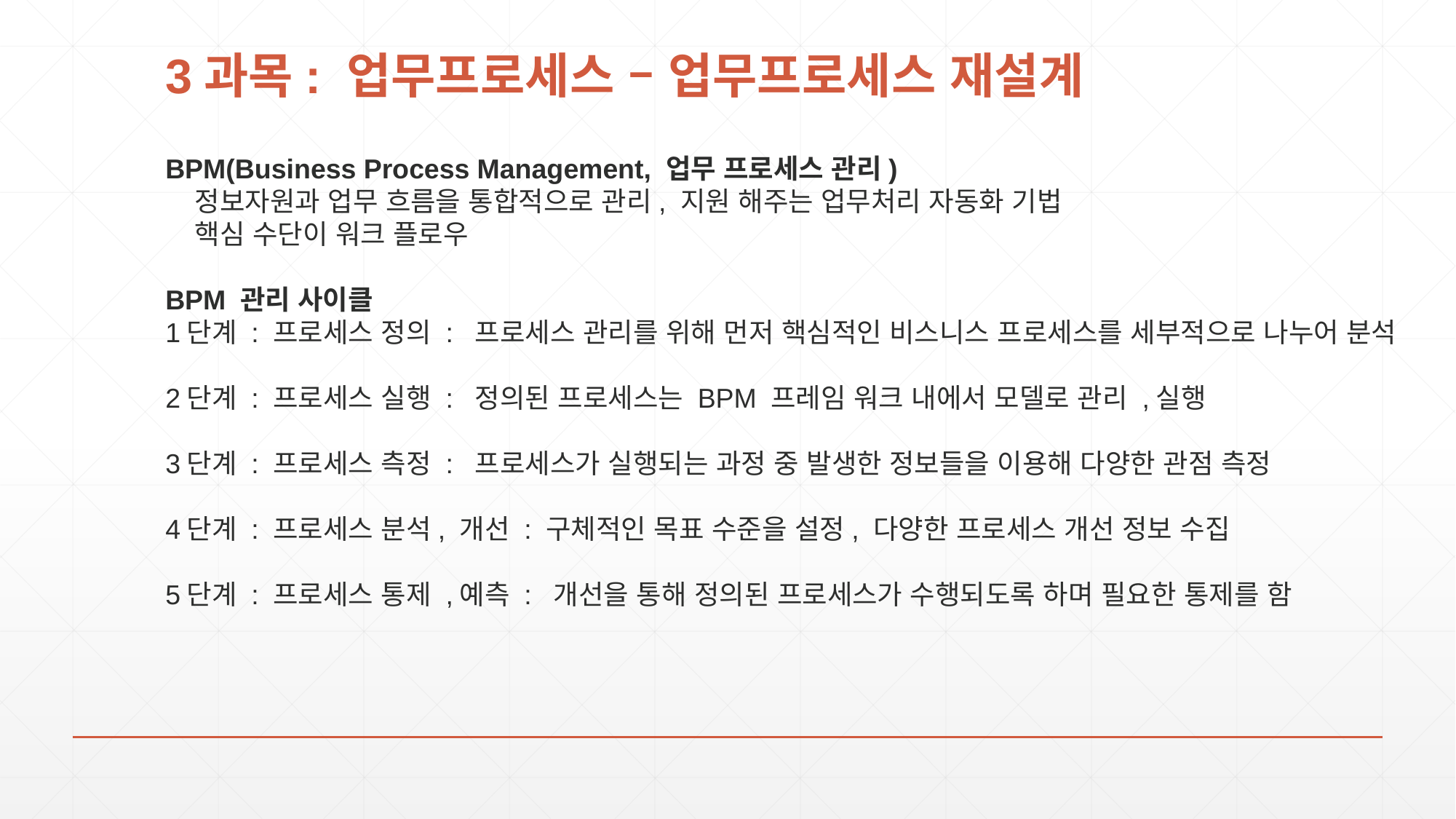

# 3과목: 업무프로세스 – 업무프로세스 재설계
BPM(Business Process Management, 업무 프로세스 관리)
   정보자원과 업무 흐름을 통합적으로 관리, 지원 해주는 업무처리 자동화 기법
   핵심 수단이 워크 플로우

BPM 관리 사이클
1단계 : 프로세스 정의 :  프로세스 관리를 위해 먼저 핵심적인 비스니스 프로세스를 세부적으로 나누어 분석

2단계 : 프로세스 실행 :  정의된 프로세스는 BPM 프레임 워크 내에서 모델로 관리 ,실행

3단계 : 프로세스 측정 :  프로세스가 실행되는 과정 중 발생한 정보들을 이용해 다양한 관점 측정

4단계 : 프로세스 분석, 개선 : 구체적인 목표 수준을 설정, 다양한 프로세스 개선 정보 수집

5단계 : 프로세스 통제 ,예측 :  개선을 통해 정의된 프로세스가 수행되도록 하며 필요한 통제를 함